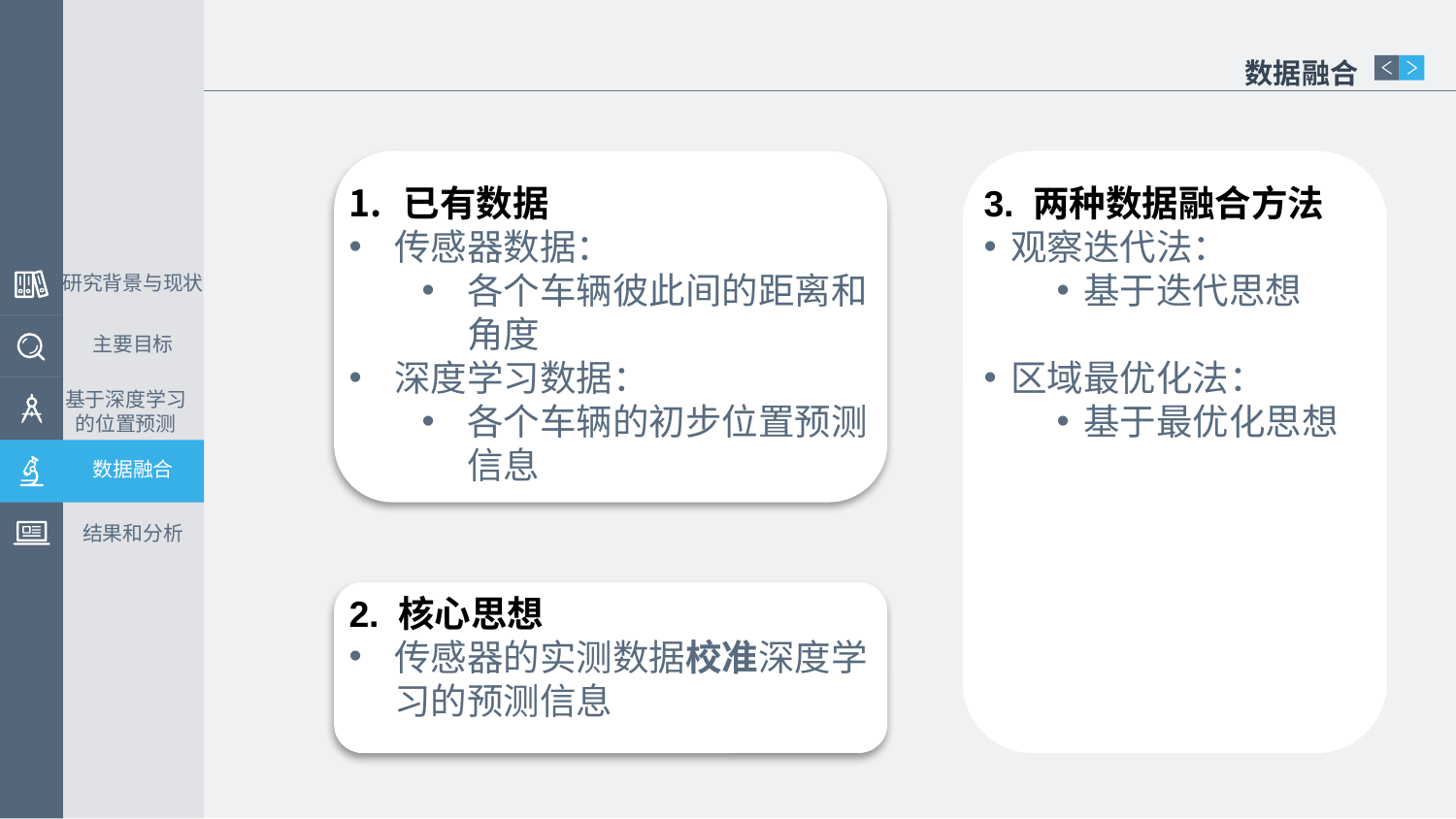

数据融合

已有数据
传感器数据：
各个车辆彼此间的距离和角度
深度学习数据：
各个车辆的初步位置预测信息

3. 两种数据融合方法
观察迭代法：
基于迭代思想

区域最优化法：
基于最优化思想

研究背景与现状

主要目标

基于深度学习的位置预测

数据融合

结果和分析

2. 核心思想
传感器的实测数据校准深度学习的预测信息